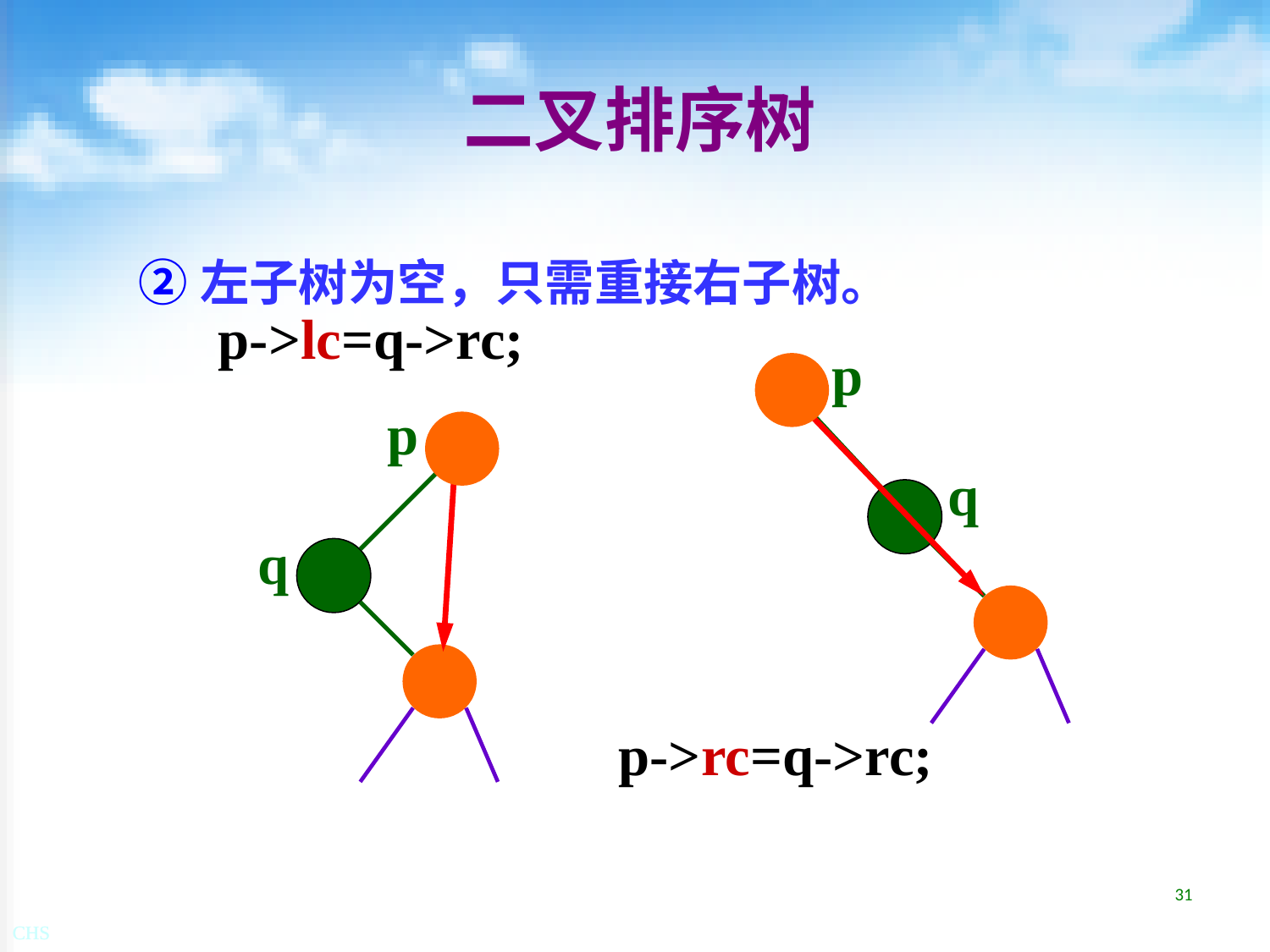

# 二叉排序树
②左子树为空，只需重接右子树。
p->lc=q->rc;
p

p

q

q

p->rc=q->rc;
31